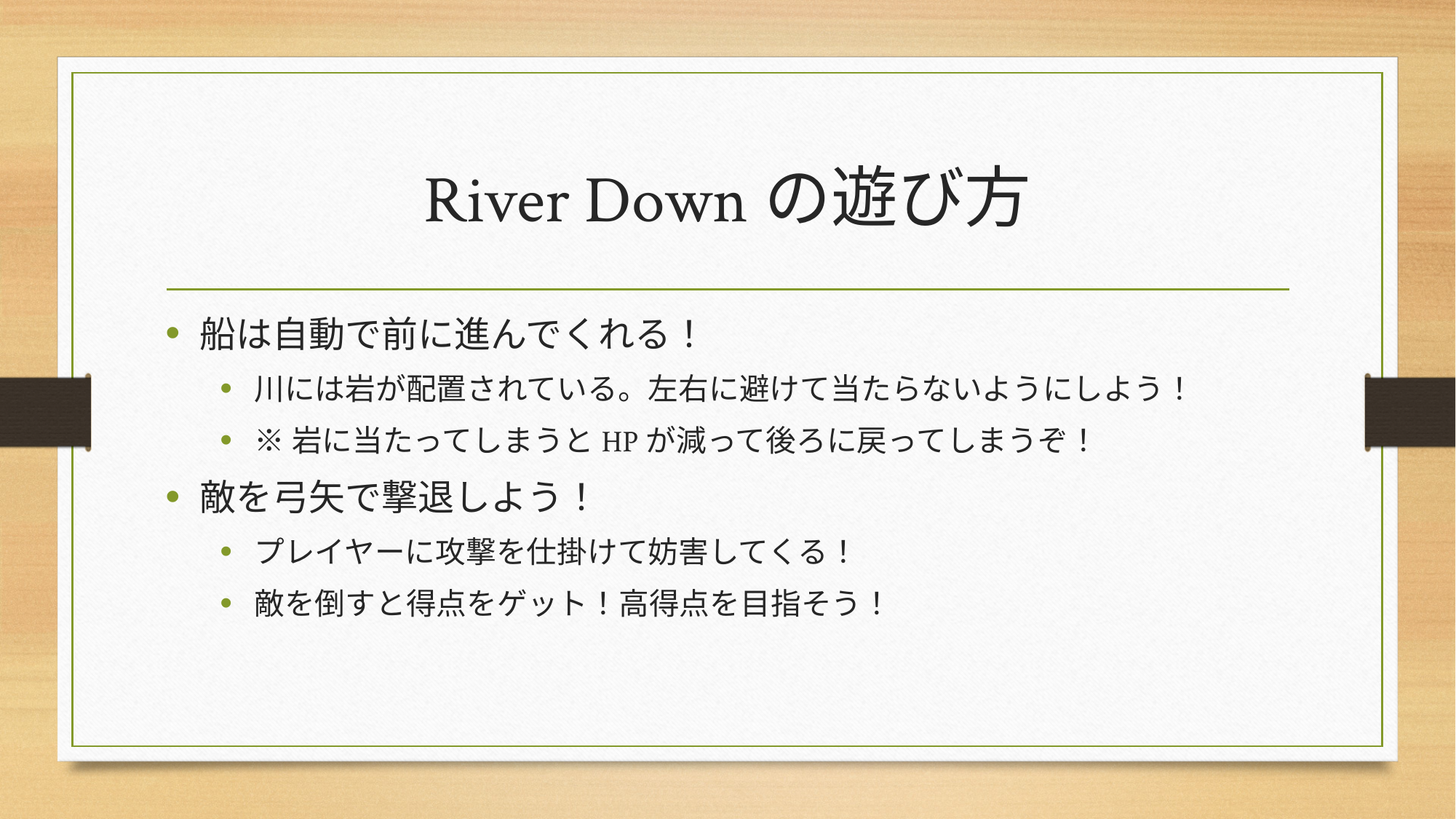

# River Downの遊び方
船は自動で前に進んでくれる！
川には岩が配置されている。左右に避けて当たらないようにしよう！
※岩に当たってしまうとHPが減って後ろに戻ってしまうぞ！
敵を弓矢で撃退しよう！
プレイヤーに攻撃を仕掛けて妨害してくる！
敵を倒すと得点をゲット！高得点を目指そう！